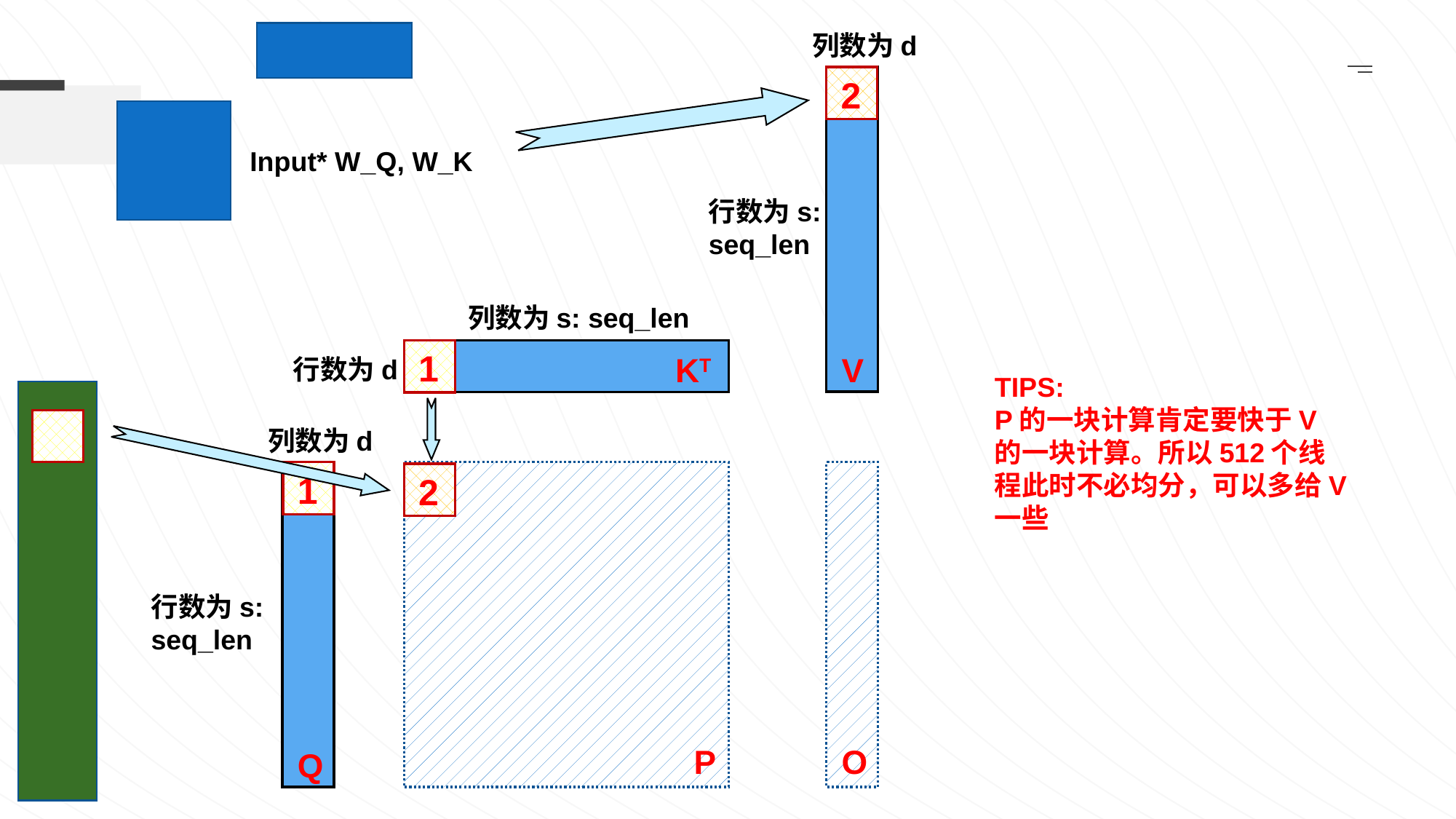

列数为d

行数为s: seq_len
V

列数为s: seq_len
行数为d
KT
列数为d

行数为s: seq_len

P
O
Q

2

Input* W_Q, W_K

1
TIPS:
P的一块计算肯定要快于V的一块计算。所以512个线程此时不必均分，可以多给V一些

1

2